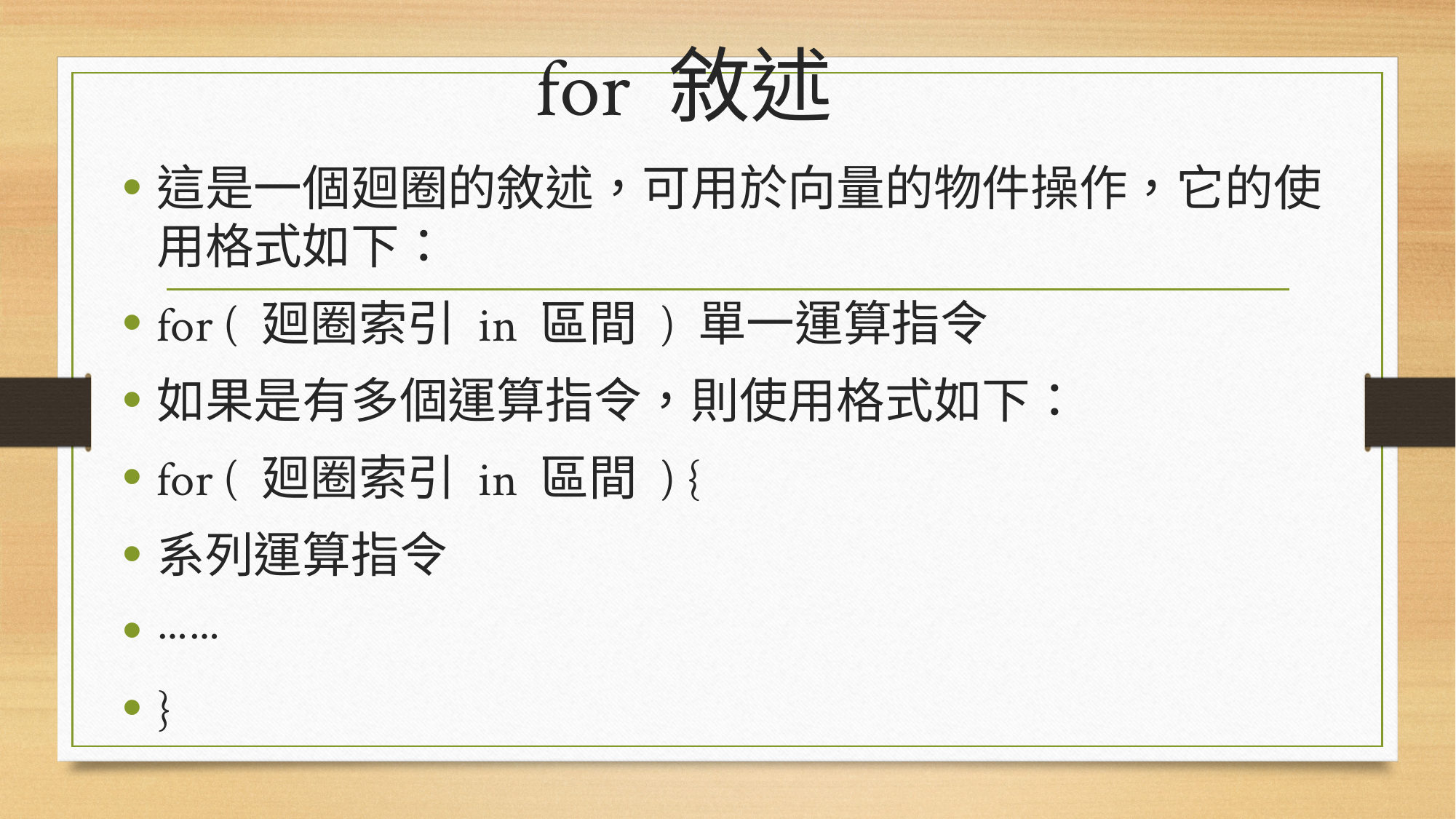

# for 敘述
這是一個廻圈的敘述，可用於向量的物件操作，它的使用格式如下：
for ( 廻圈索引 in 區間 ) 單一運算指令
如果是有多個運算指令，則使用格式如下：
for ( 廻圈索引 in 區間 ) {
系列運算指令
⋯⋯
}